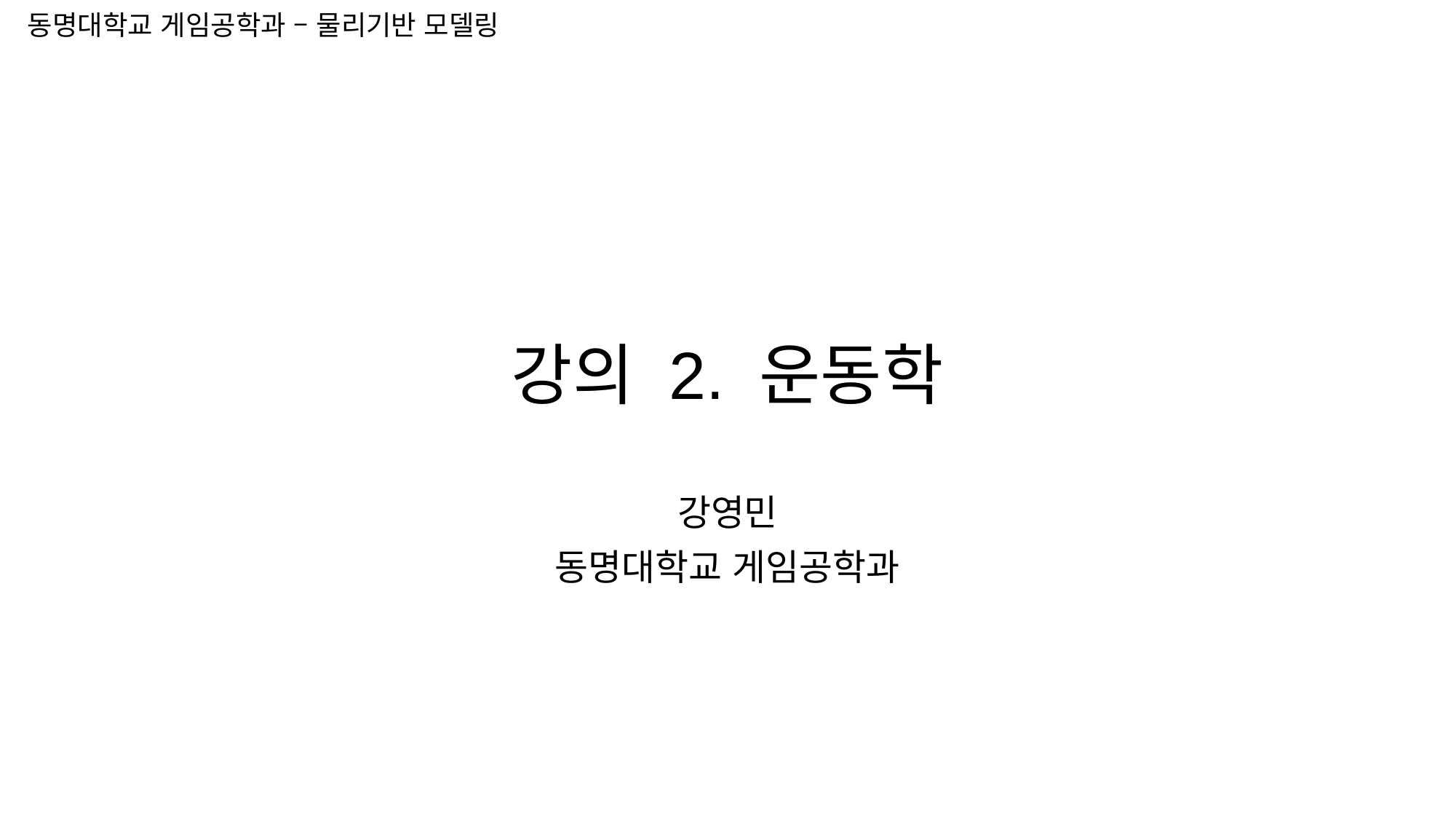

# 강의 2. 운동학

강영민
동명대학교 게임공학과